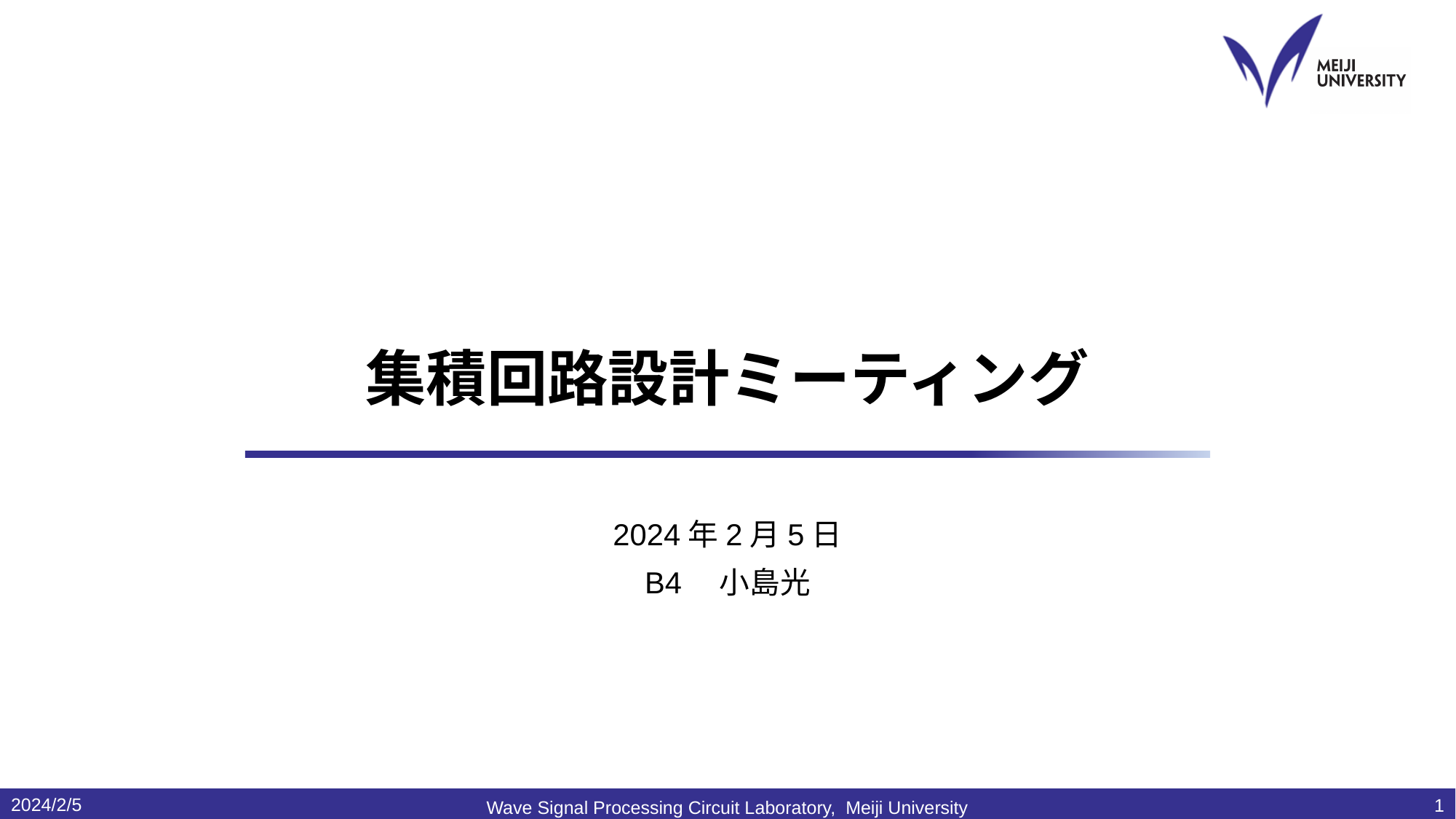

# 集積回路設計ミーティング
2024年2月5日
B4　小島光
2024/2/5
1
Wave Signal Processing Circuit Laboratory,  Meiji University